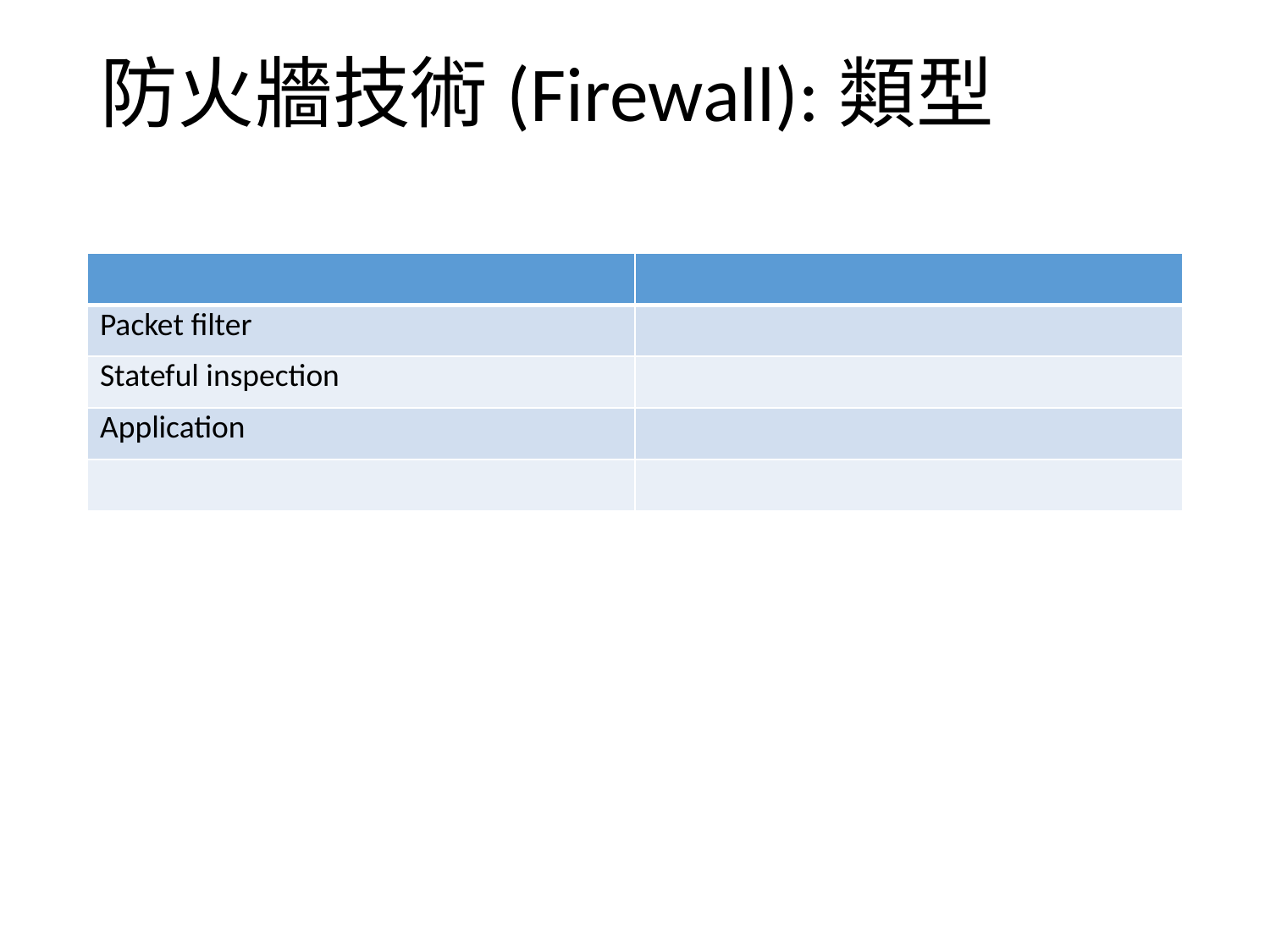

# 防火牆技術(Firewall):類型
|  |  |
| --- | --- |
| Packet filter |  |
| Stateful inspection |  |
| Application |  |
|  |  |